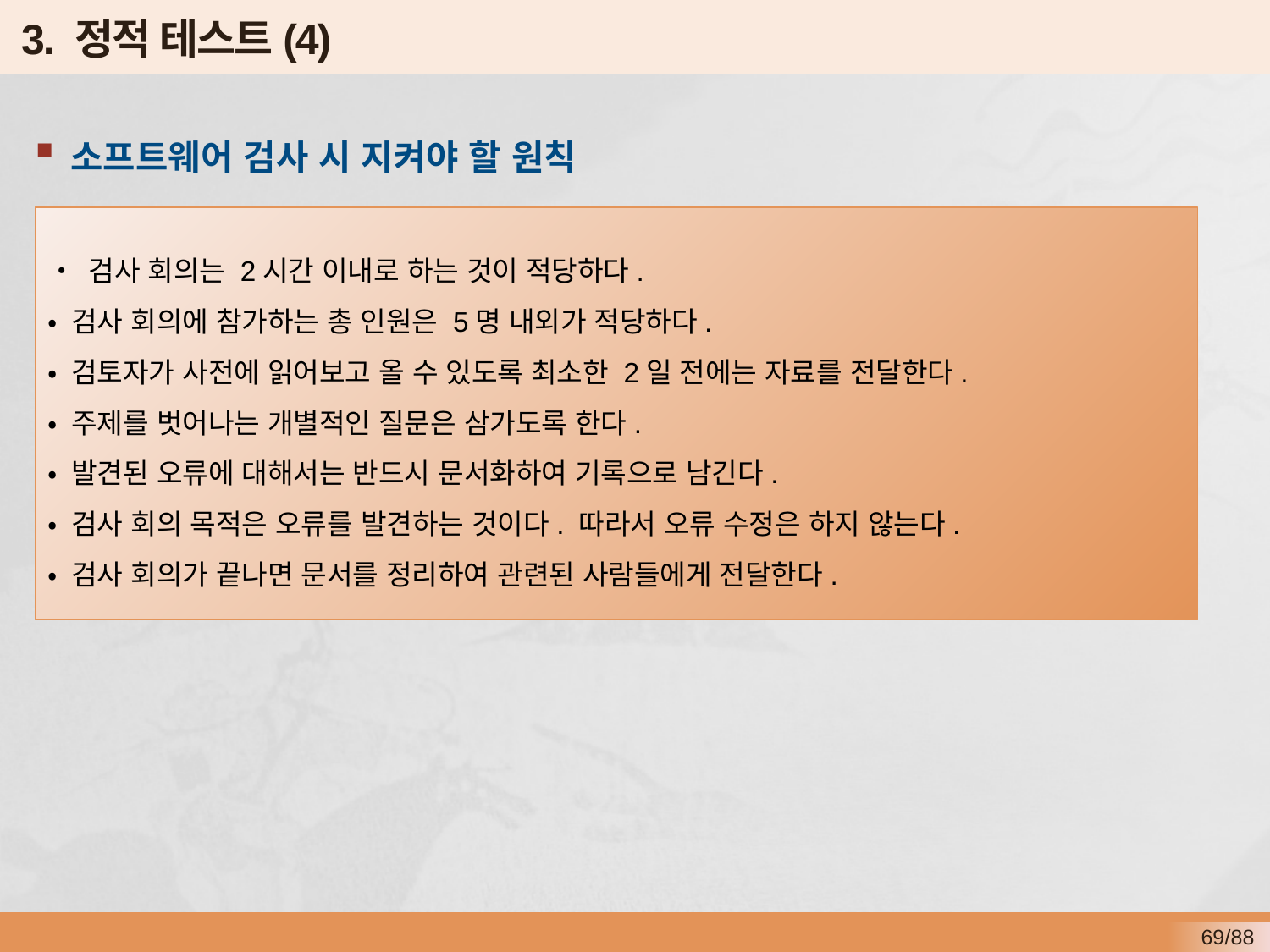

# 3. 정적 테스트(4)
소프트웨어 검사 시 지켜야 할 원칙
• 검사 회의는 2시간 이내로 하는 것이 적당하다.
• 검사 회의에 참가하는 총 인원은 5명 내외가 적당하다.
• 검토자가 사전에 읽어보고 올 수 있도록 최소한 2일 전에는 자료를 전달한다.
• 주제를 벗어나는 개별적인 질문은 삼가도록 한다.
• 발견된 오류에 대해서는 반드시 문서화하여 기록으로 남긴다.
• 검사 회의 목적은 오류를 발견하는 것이다. 따라서 오류 수정은 하지 않는다.
• 검사 회의가 끝나면 문서를 정리하여 관련된 사람들에게 전달한다.